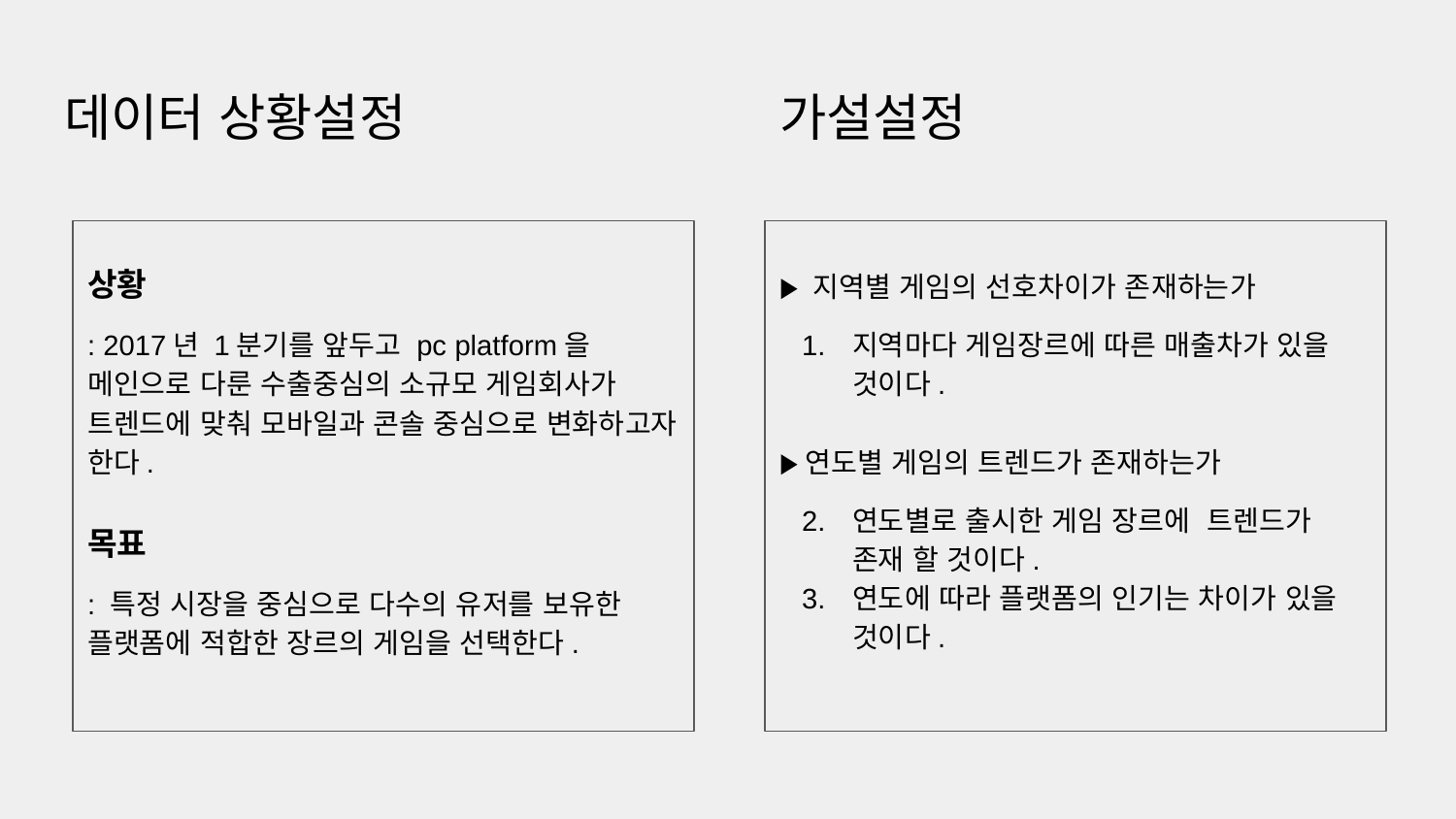

# 데이터 상황설정
가설설정
상황

: 2017년 1분기를 앞두고 pc platform을 메인으로 다룬 수출중심의 소규모 게임회사가 트렌드에 맞춰 모바일과 콘솔 중심으로 변화하고자 한다.

목표

: 특정 시장을 중심으로 다수의 유저를 보유한 플랫폼에 적합한 장르의 게임을 선택한다.

▶ 지역별 게임의 선호차이가 존재하는가

지역마다 게임장르에 따른 매출차가 있을 것이다.

▶연도별 게임의 트렌드가 존재하는가

연도별로 출시한 게임 장르에  트렌드가 존재 할 것이다.
연도에 따라 플랫폼의 인기는 차이가 있을 것이다.